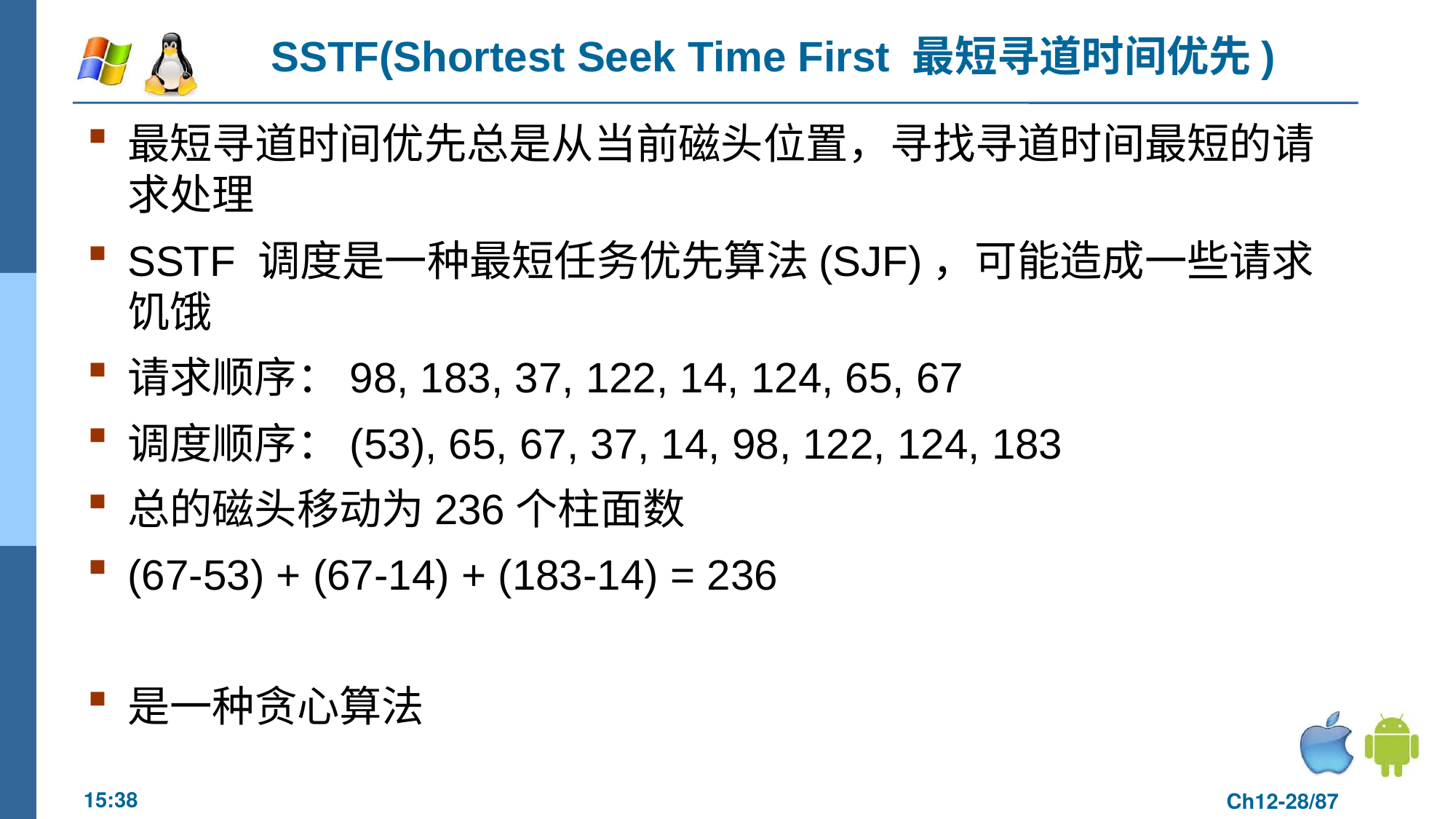

# SSTF(Shortest Seek Time First 最短寻道时间优先)
最短寻道时间优先总是从当前磁头位置，寻找寻道时间最短的请求处理
SSTF 调度是一种最短任务优先算法(SJF)，可能造成一些请求饥饿
请求顺序：98, 183, 37, 122, 14, 124, 65, 67
调度顺序：(53), 65, 67, 37, 14, 98, 122, 124, 183
总的磁头移动为236个柱面数
(67-53) + (67-14) + (183-14) = 236

是一种贪心算法